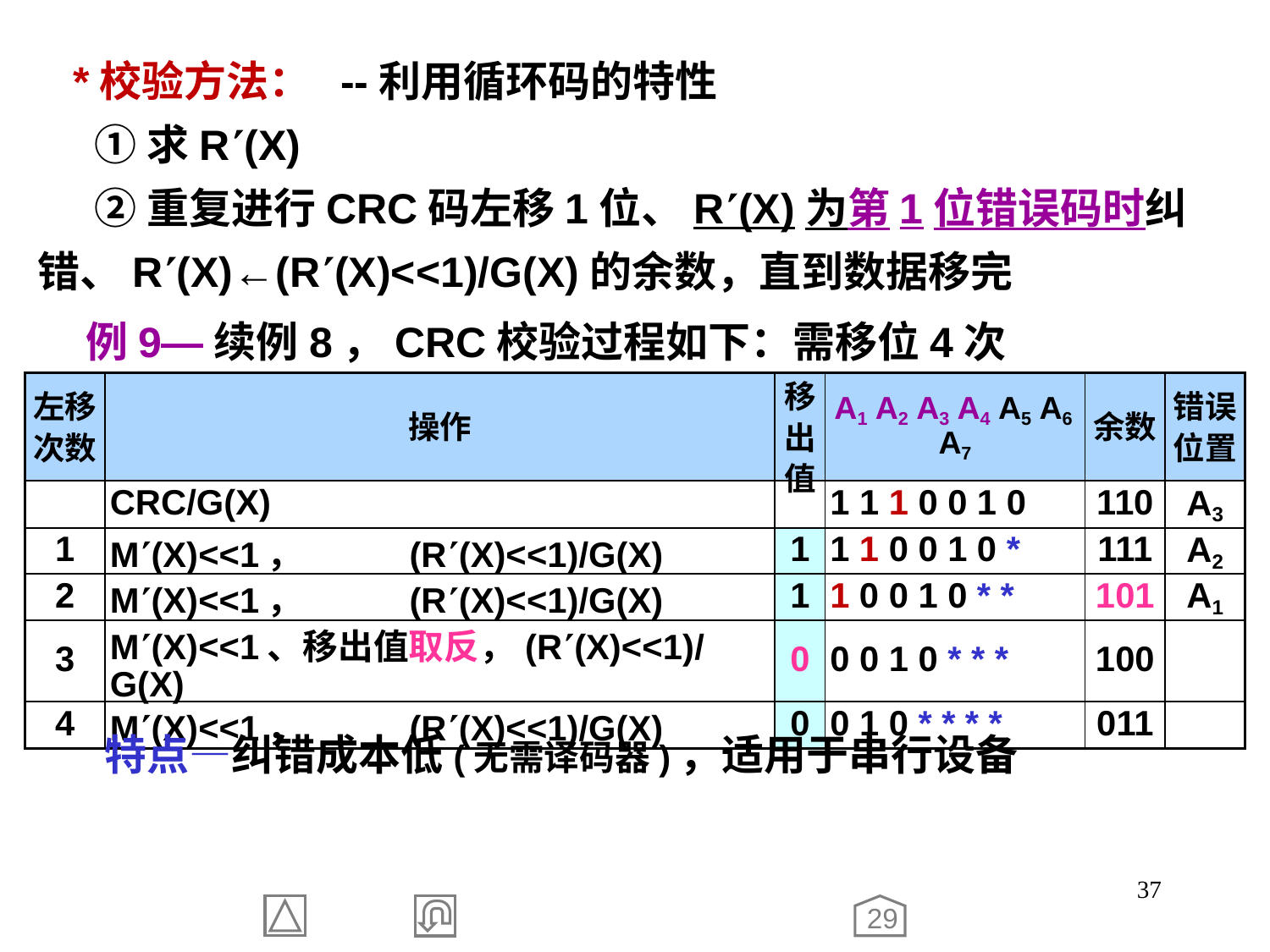

*校验方法：  --利用循环码的特性
      ①求R′(X)
      ②重复进行CRC码左移1位、R′(X)为第1位错误码时纠错、R′(X)←(R′(X)<<1)/G(X)的余数，直到数据移完
    例9—续例8，CRC校验过程如下：需移位4次
| 左移次数 | 操作 | 移出值 | A1 A2 A3 A4 A5 A6 A7 | 余数 | 错误位置 |
| --- | --- | --- | --- | --- | --- |
|  | CRC/G(X) |  | 1 1 1 0 0 1 0 | 110 | A3 |
| 1 | M′(X)<<1， (R′(X)<<1)/G(X) | 1 | 1 1 0 0 1 0 \* | 111 | A2 |
| 2 | M′(X)<<1， (R′(X)<<1)/G(X) | 1 | 1 0 0 1 0 \* \* | 101 | A1 |
| 3 | M′(X)<<1、移出值取反，(R′(X)<<1)/G(X) | 0 | 0 0 1 0 \* \* \* | 100 |  |
| 4 | M′(X)<<1， (R′(X)<<1)/G(X) | 0 | 0 1 0 \* \* \* \* | 011 |  |
      特点—纠错成本低(无需译码器)，适用于串行设备
37

29